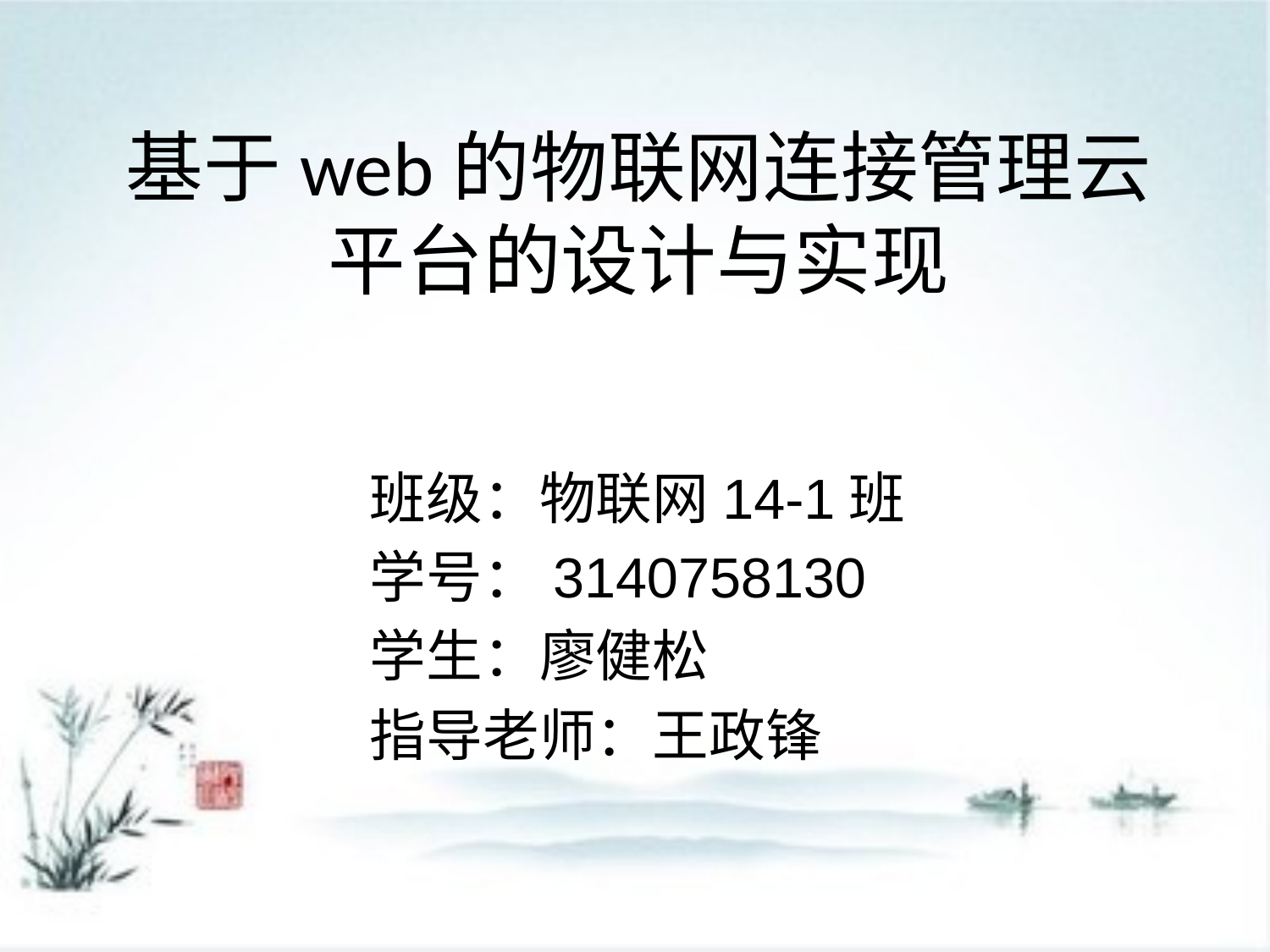

# 基于web的物联网连接管理云平台的设计与实现
班级：物联网14-1班
学号：3140758130
学生：廖健松
指导老师：王政锋